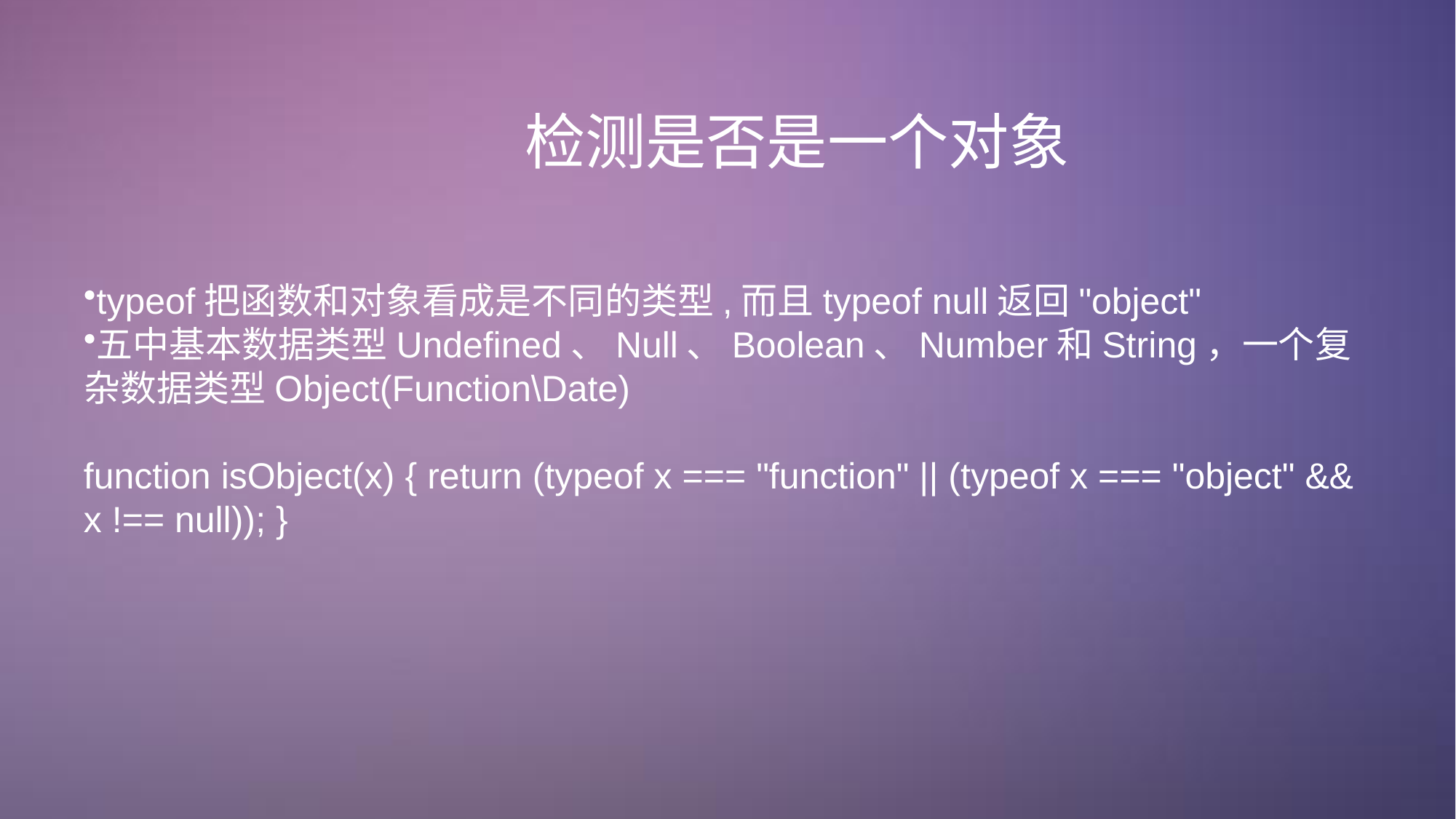

# 检测是否是一个对象
typeof把函数和对象看成是不同的类型,而且typeof null返回"object"
五中基本数据类型Undefined、Null、Boolean、Number和String，一个复杂数据类型Object(Function\Date)

function isObject(x) { return (typeof x === "function" || (typeof x === "object" && x !== null)); }